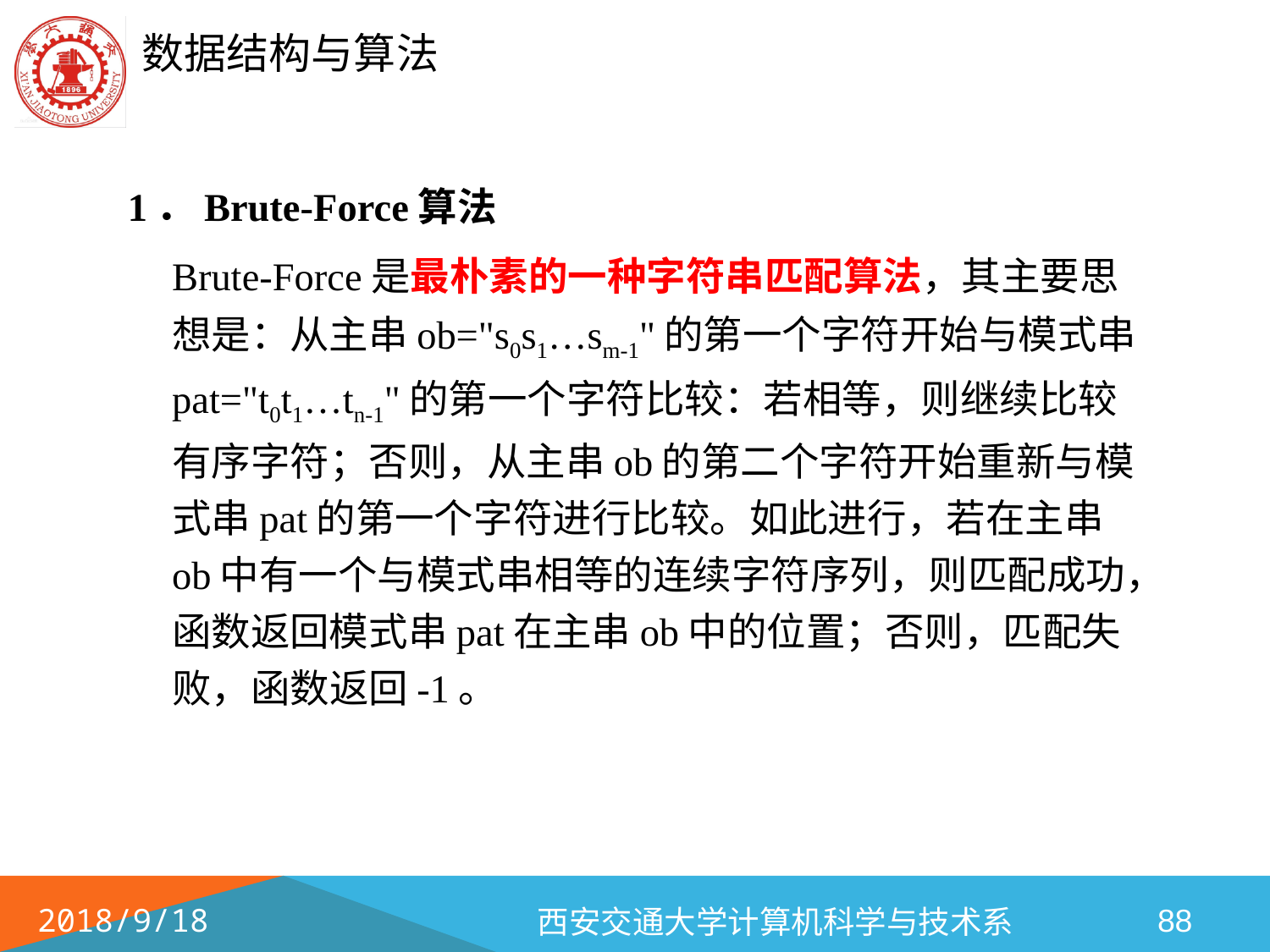

1．Brute-Force算法
	Brute-Force是最朴素的一种字符串匹配算法，其主要思想是：从主串ob="s0s1…sm-1"的第一个字符开始与模式串pat="t0t1…tn-1"的第一个字符比较：若相等，则继续比较有序字符；否则，从主串ob的第二个字符开始重新与模式串pat的第一个字符进行比较。如此进行，若在主串ob中有一个与模式串相等的连续字符序列，则匹配成功，函数返回模式串pat在主串ob中的位置；否则，匹配失败，函数返回-1。